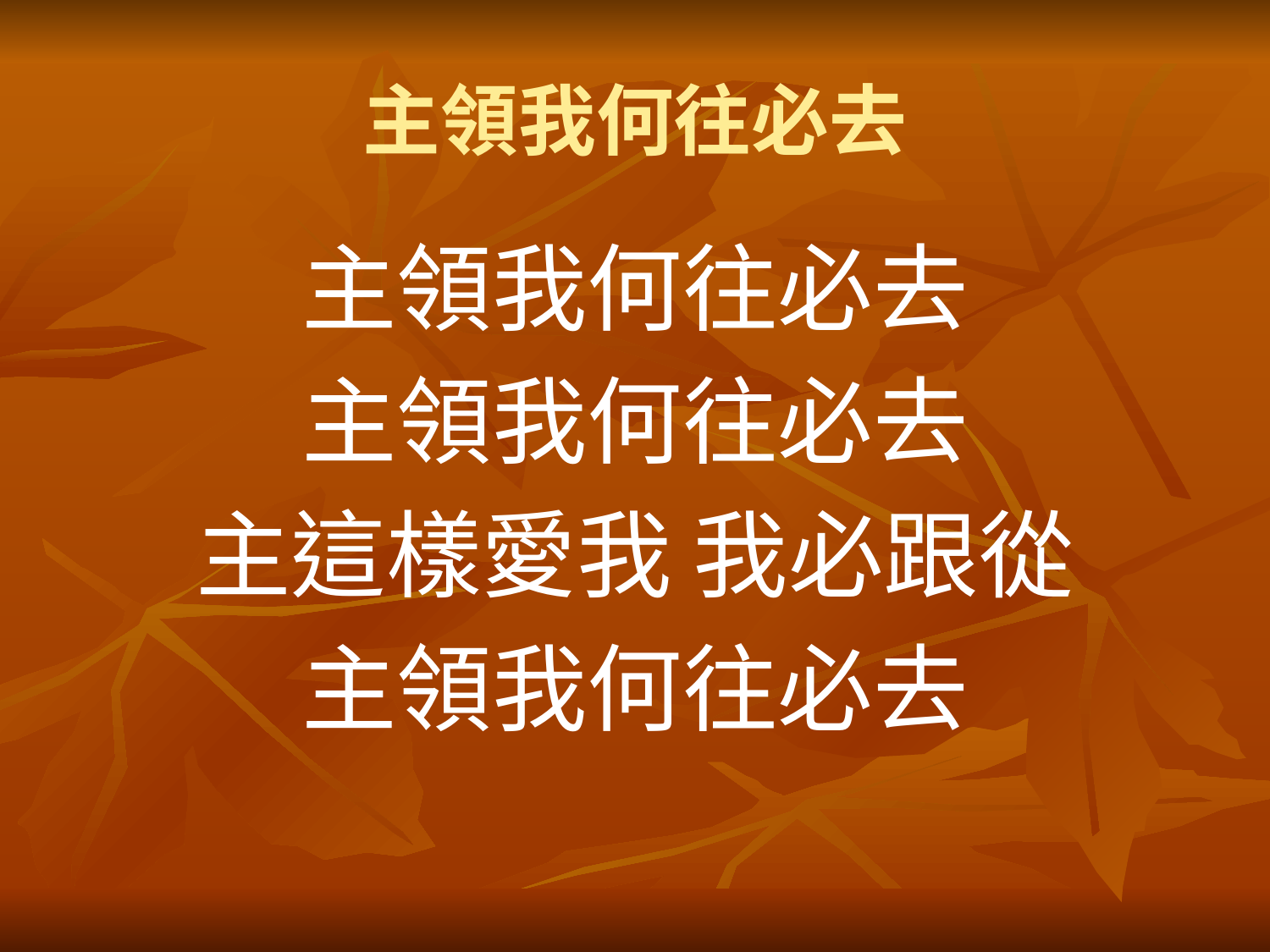

# 主領我何往必去
主領我何往必去
主領我何往必去
主這樣愛我 我必跟從
主領我何往必去